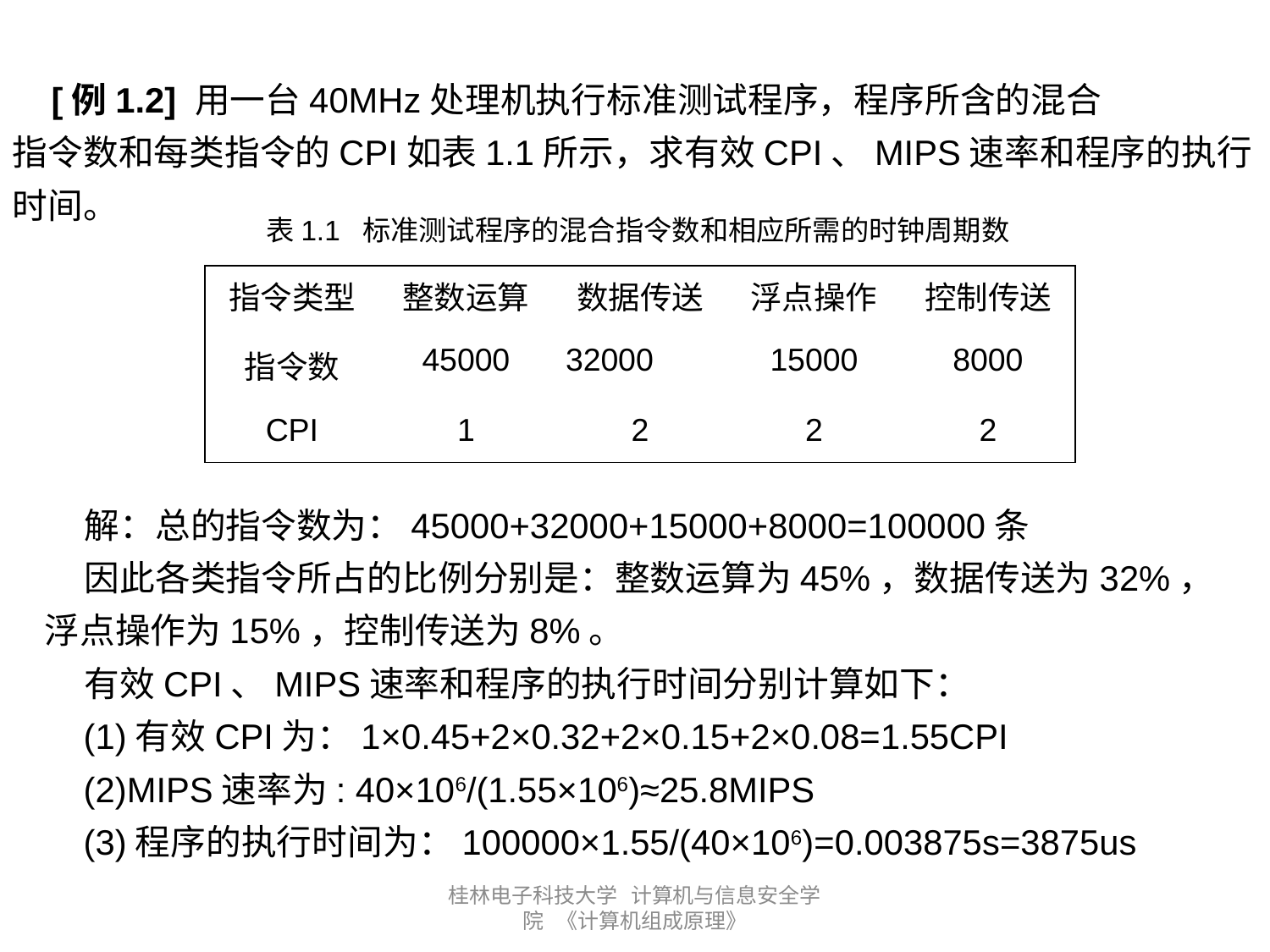

[例1.2] 用一台40MHz处理机执行标准测试程序，程序所含的混合
指令数和每类指令的CPI如表1.1所示，求有效CPI、MIPS速率和程序的执行时间。
表1.1  标准测试程序的混合指令数和相应所需的时钟周期数
| 指令类型 | 整数运算 | 数据传送 | 浮点操作 | 控制传送 |
| --- | --- | --- | --- | --- |
| 指令数 | 45000 | 32000 | 15000 | 8000 |
| CPI | 1 | 2 | 2 | 2 |
    解：总的指令数为：45000+32000+15000+8000=100000条
    因此各类指令所占的比例分别是：整数运算为45%，数据传送为32%，浮点操作为15%，控制传送为8%。
    有效CPI、MIPS速率和程序的执行时间分别计算如下：
    (1)有效CPI为：1×0.45+2×0.32+2×0.15+2×0.08=1.55CPI
    (2)MIPS速率为: 40×106/(1.55×106)≈25.8MIPS
    (3)程序的执行时间为：100000×1.55/(40×106)=0.003875s=3875us

桂林电子科技大学  计算机与信息安全学院  《计算机组成原理》
4